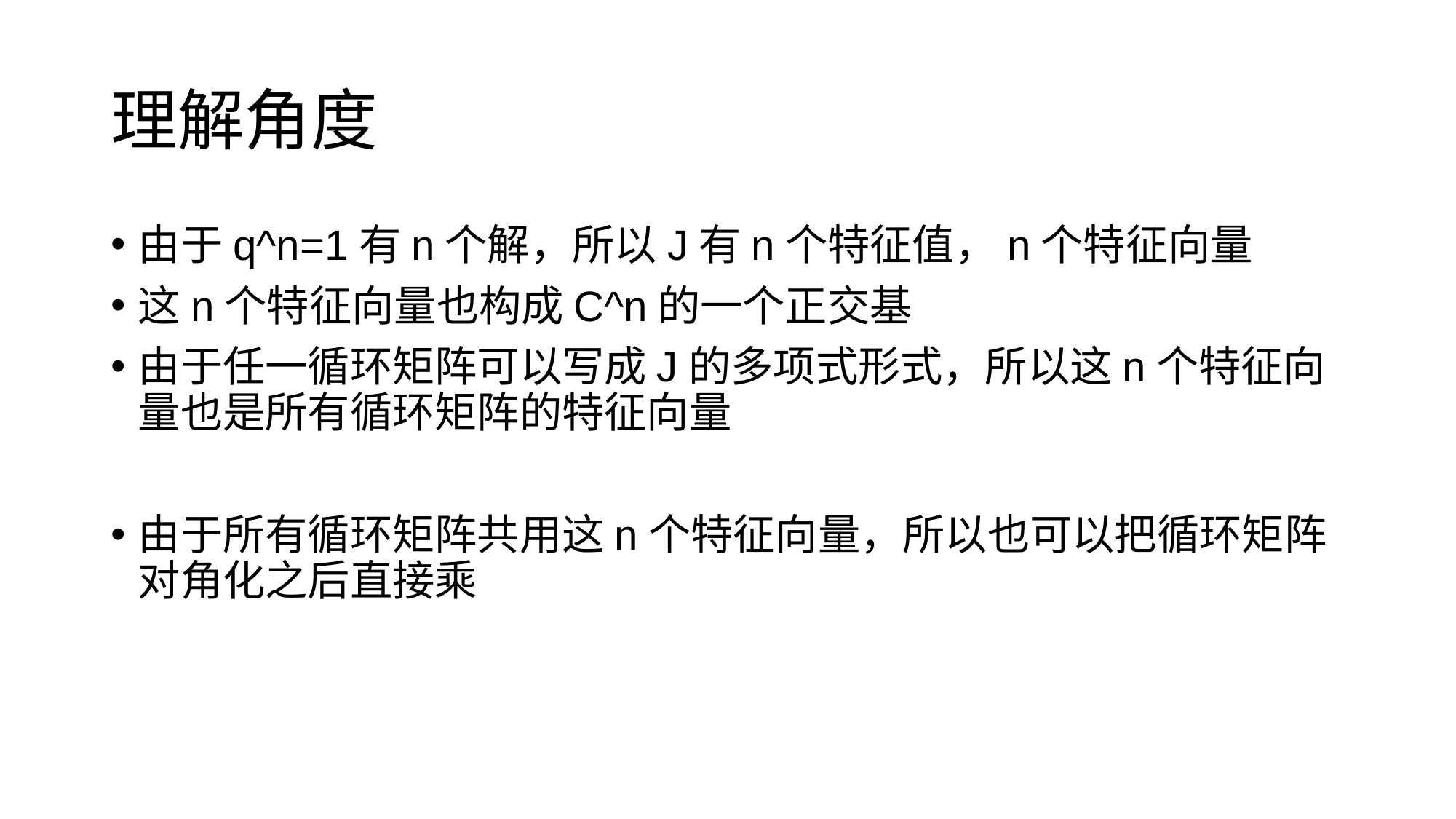

# 理解角度
由于q^n=1有n个解，所以J有n个特征值，n个特征向量
这n个特征向量也构成C^n的一个正交基
由于任一循环矩阵可以写成J的多项式形式，所以这n个特征向量也是所有循环矩阵的特征向量

由于所有循环矩阵共用这n个特征向量，所以也可以把循环矩阵对角化之后直接乘